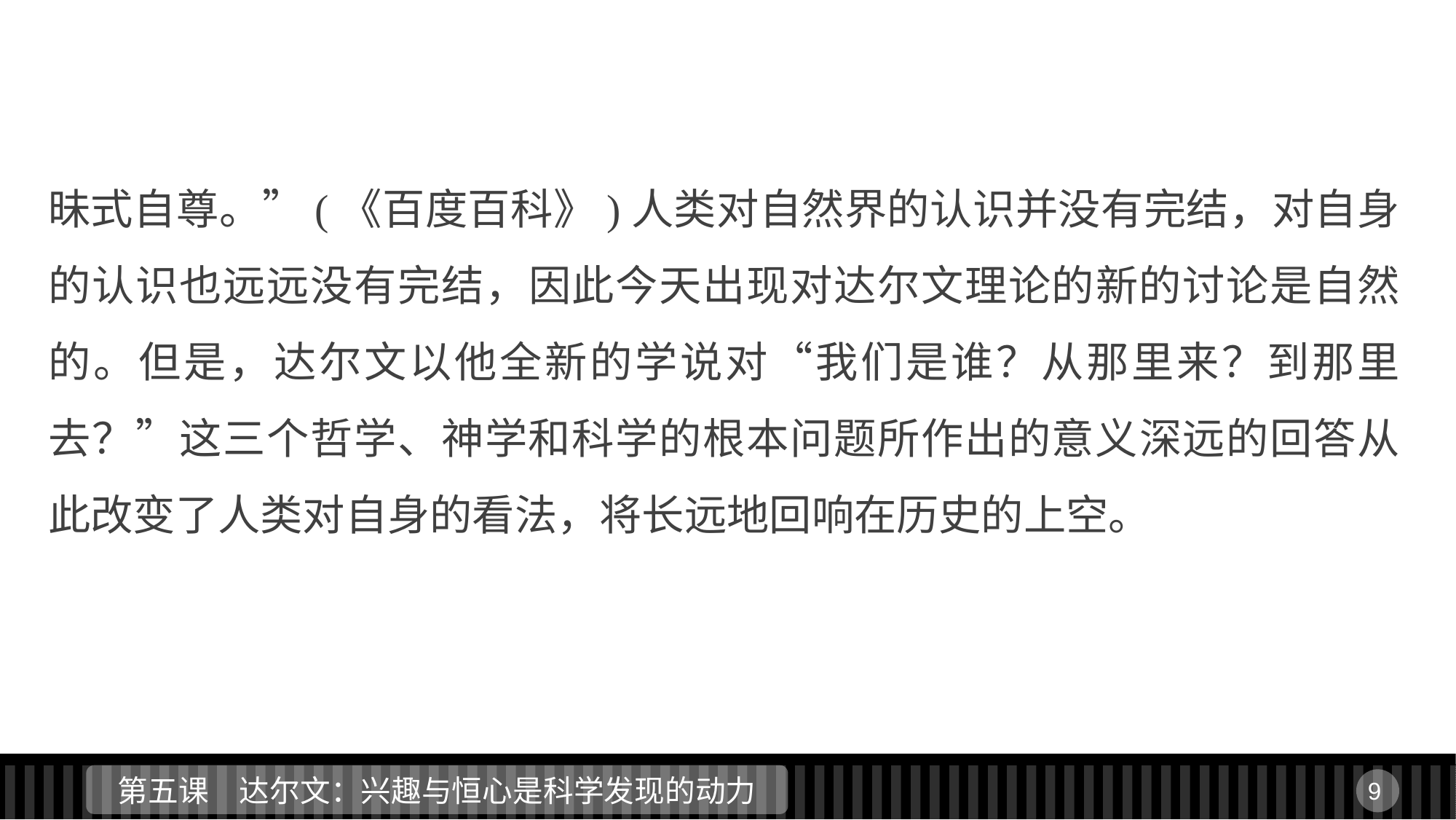

昧式自尊。”(《百度百科》)人类对自然界的认识并没有完结，对自身的认识也远远没有完结，因此今天出现对达尔文理论的新的讨论是自然的。但是，达尔文以他全新的学说对“我们是谁？从那里来？到那里去？”这三个哲学、神学和科学的根本问题所作出的意义深远的回答从此改变了人类对自身的看法，将长远地回响在历史的上空。